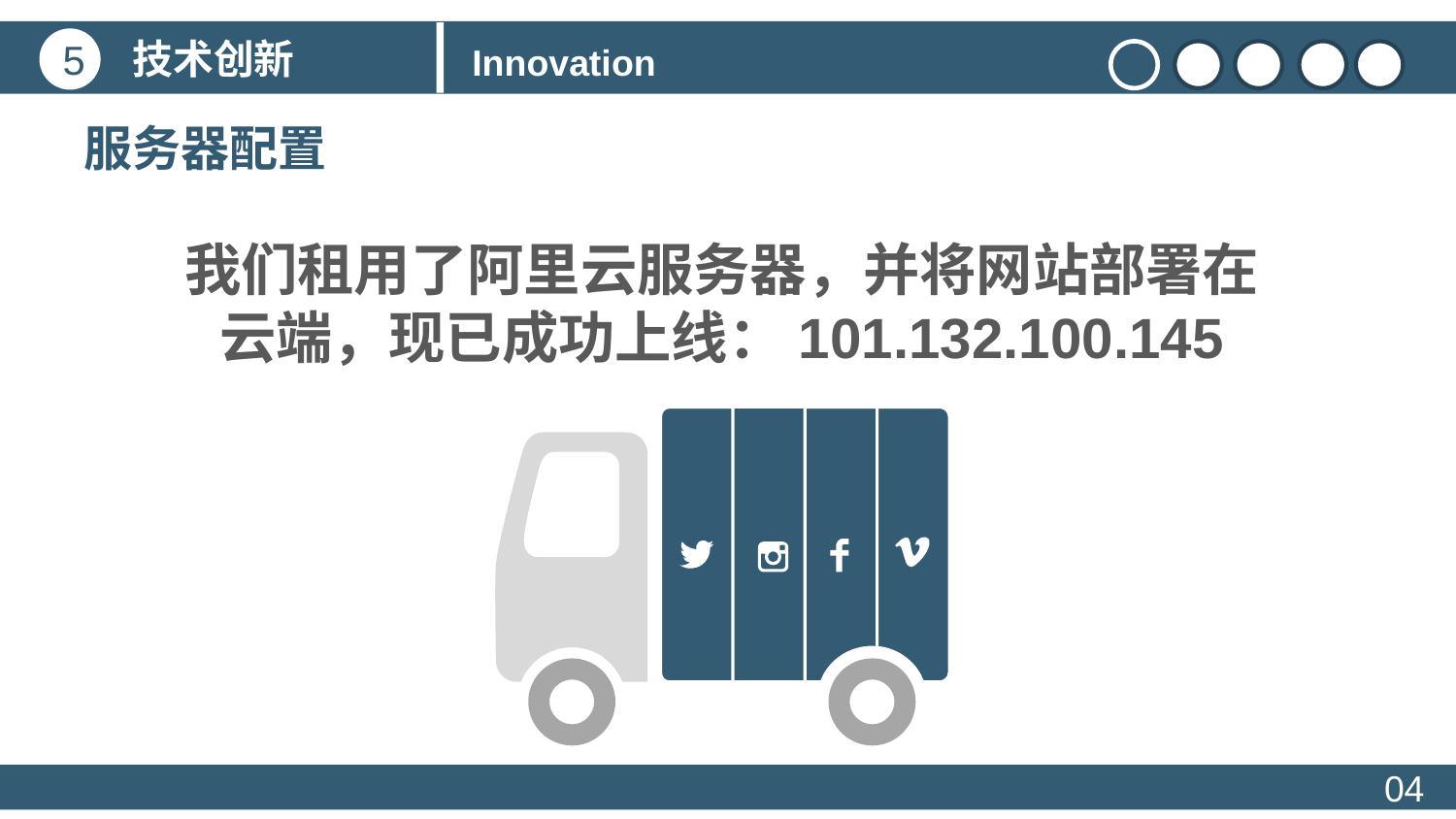

技术创新
5
Innovation
服务器配置
我们租用了阿里云服务器，并将网站部署在云端，现已成功上线：101.132.100.145

04